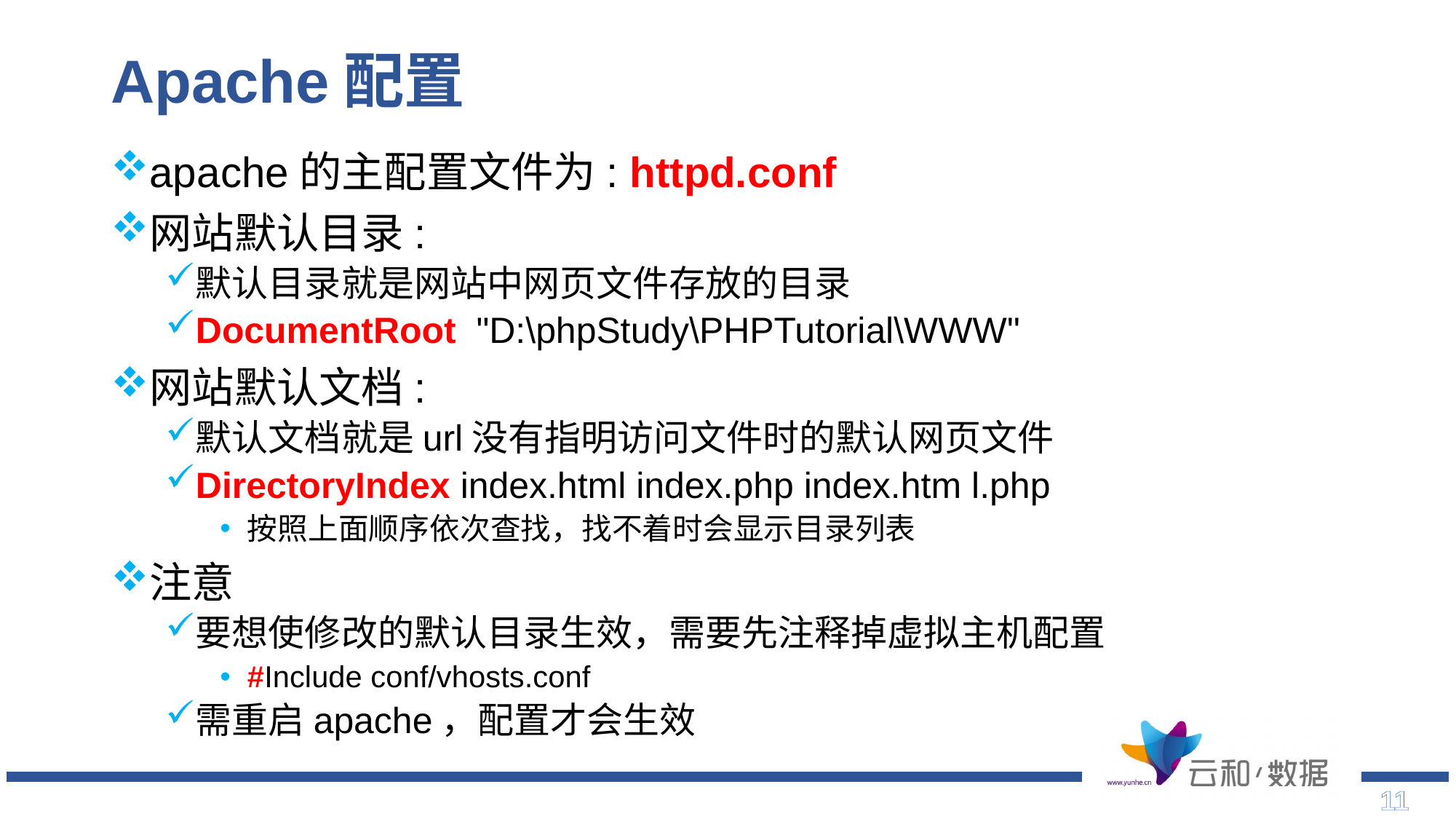

# Apache配置
apache的主配置文件为: httpd.conf
网站默认目录:
默认目录就是网站中网页文件存放的目录
DocumentRoot  "D:\phpStudy\PHPTutorial\WWW"
网站默认文档:
默认文档就是url没有指明访问文件时的默认网页文件
DirectoryIndex index.html index.php index.htm l.php
按照上面顺序依次查找，找不着时会显示目录列表
注意
要想使修改的默认目录生效，需要先注释掉虚拟主机配置
#Include conf/vhosts.conf
需重启apache，配置才会生效